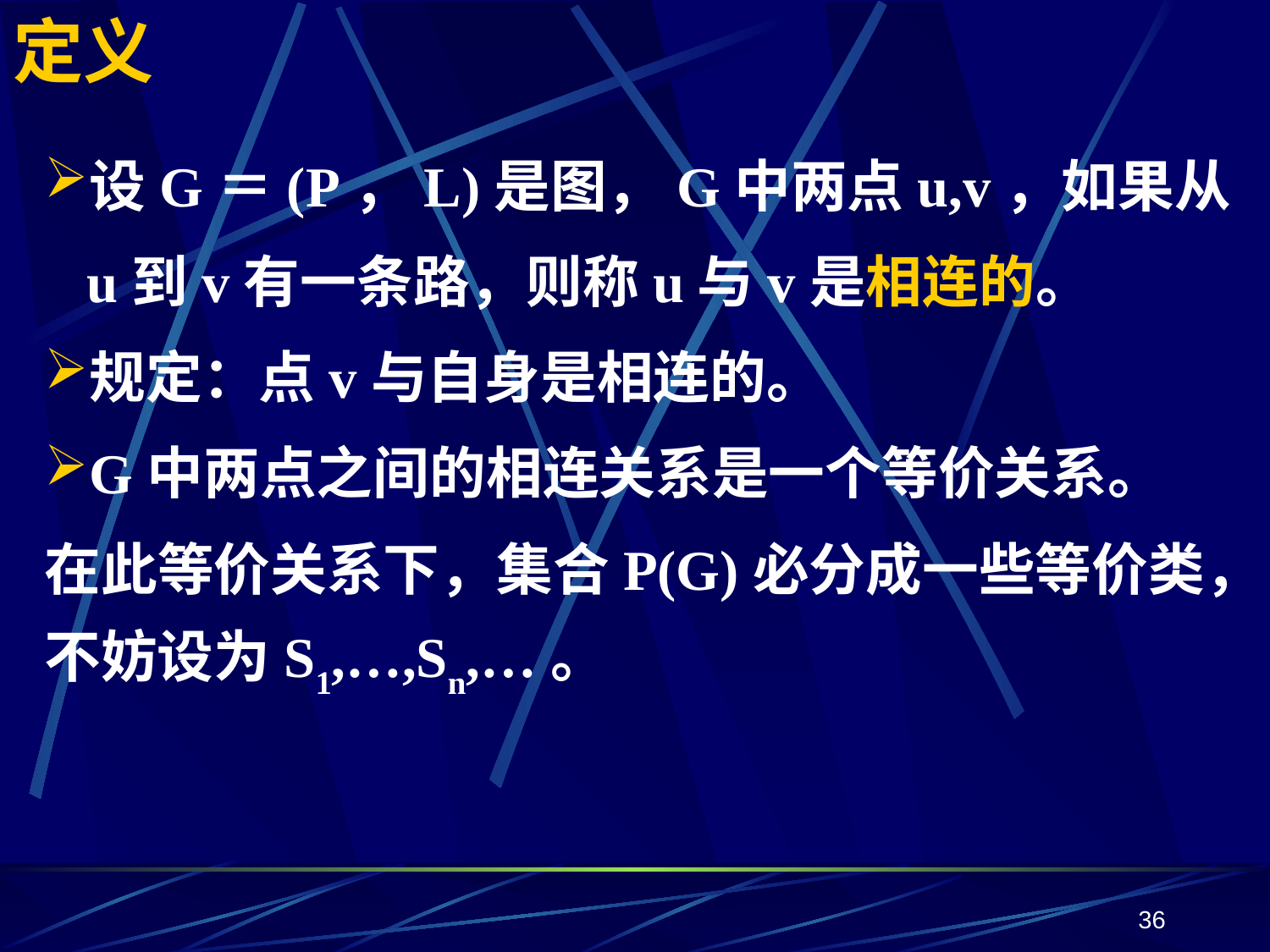

# 定义
设G＝(P，L)是图，G中两点u,v，如果从
   u到v有一条路，则称u与v是相连的。
规定：点v与自身是相连的。
G中两点之间的相连关系是一个等价关系。
在此等价关系下，集合P(G)必分成一些等价类，不妨设为S1,…,Sn,…。

36